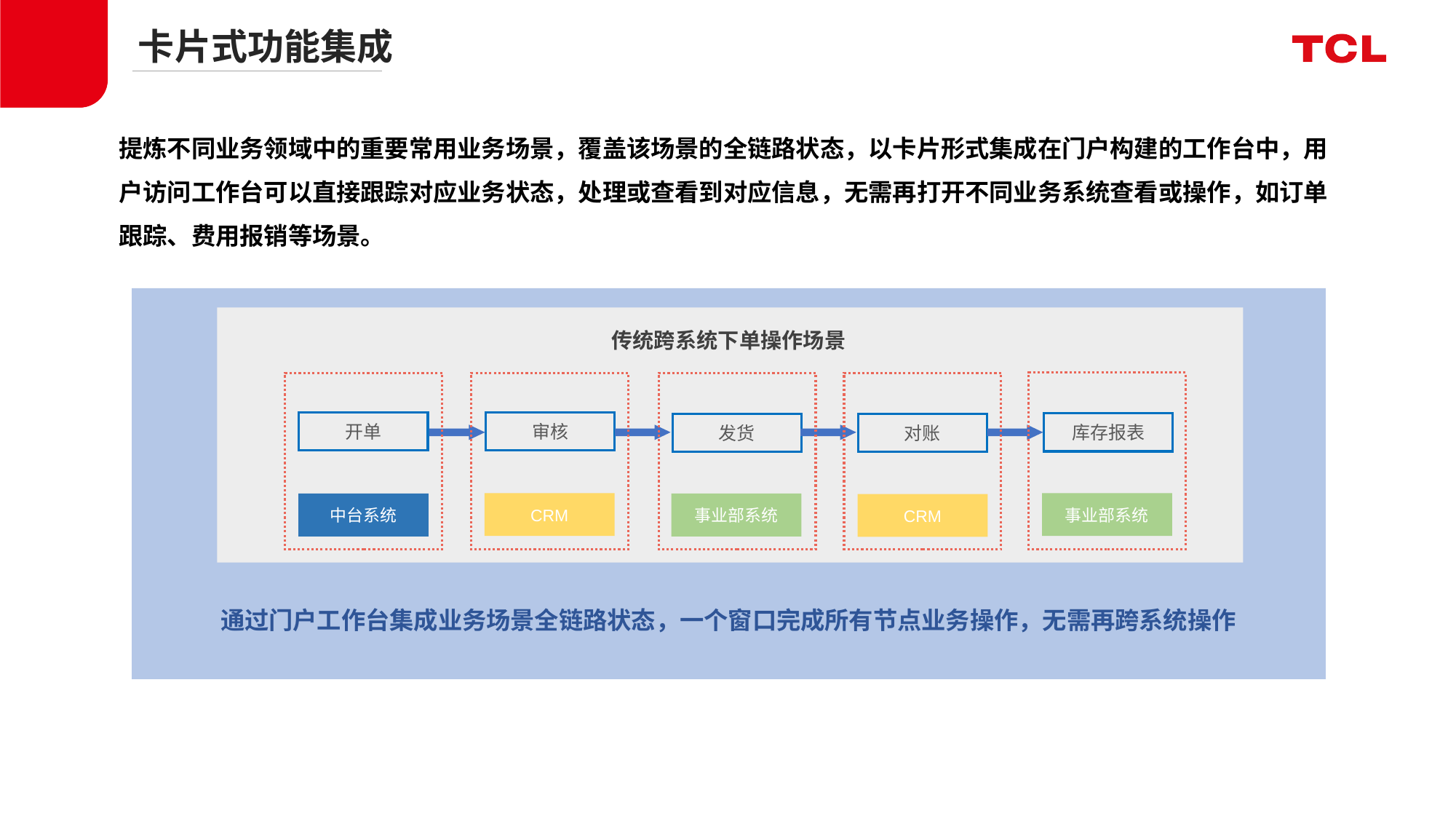

卡片式功能集成
提炼不同业务领域中的重要常用业务场景，覆盖该场景的全链路状态，以卡片形式集成在门户构建的工作台中，用户访问工作台可以直接跟踪对应业务状态，处理或查看到对应信息，无需再打开不同业务系统查看或操作，如订单跟踪、费用报销等场景。

传统跨系统下单操作场景

开单
审核
库存报表
发货
对账

CRM
事业部系统
中台系统
事业部系统
CRM
通过门户工作台集成业务场景全链路状态，一个窗口完成所有节点业务操作，无需再跨系统操作